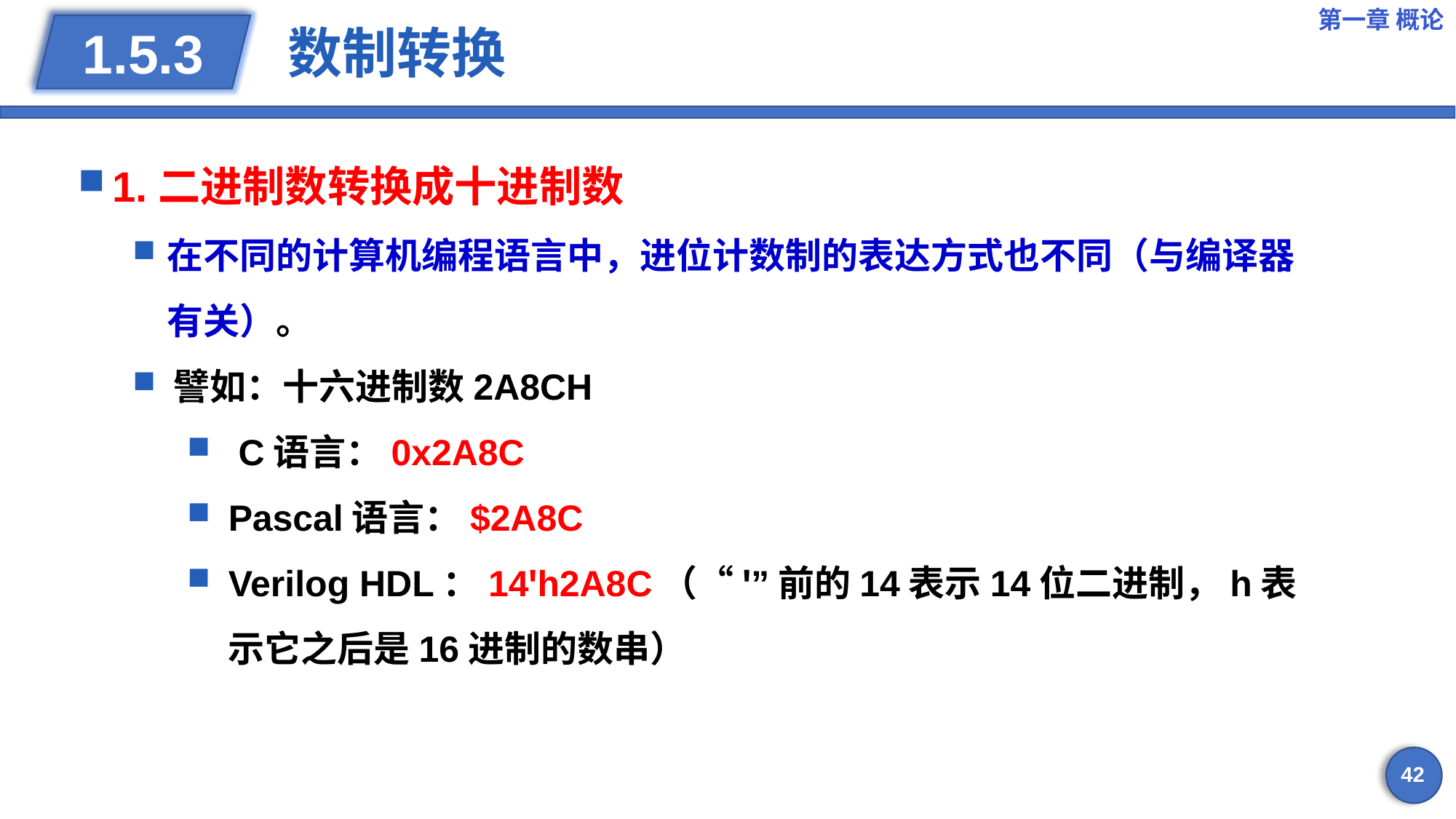

第一章 概论
# 数制转换
1.5.3
1.二进制数转换成十进制数
在不同的计算机编程语言中，进位计数制的表达方式也不同（与编译器有关）。
譬如：十六进制数2A8CH
 C语言：0x2A8C
Pascal语言：$2A8C
Verilog HDL：14ꞌh2A8C（“ꞌ”前的14表示14位二进制，h表示它之后是16进制的数串）
42